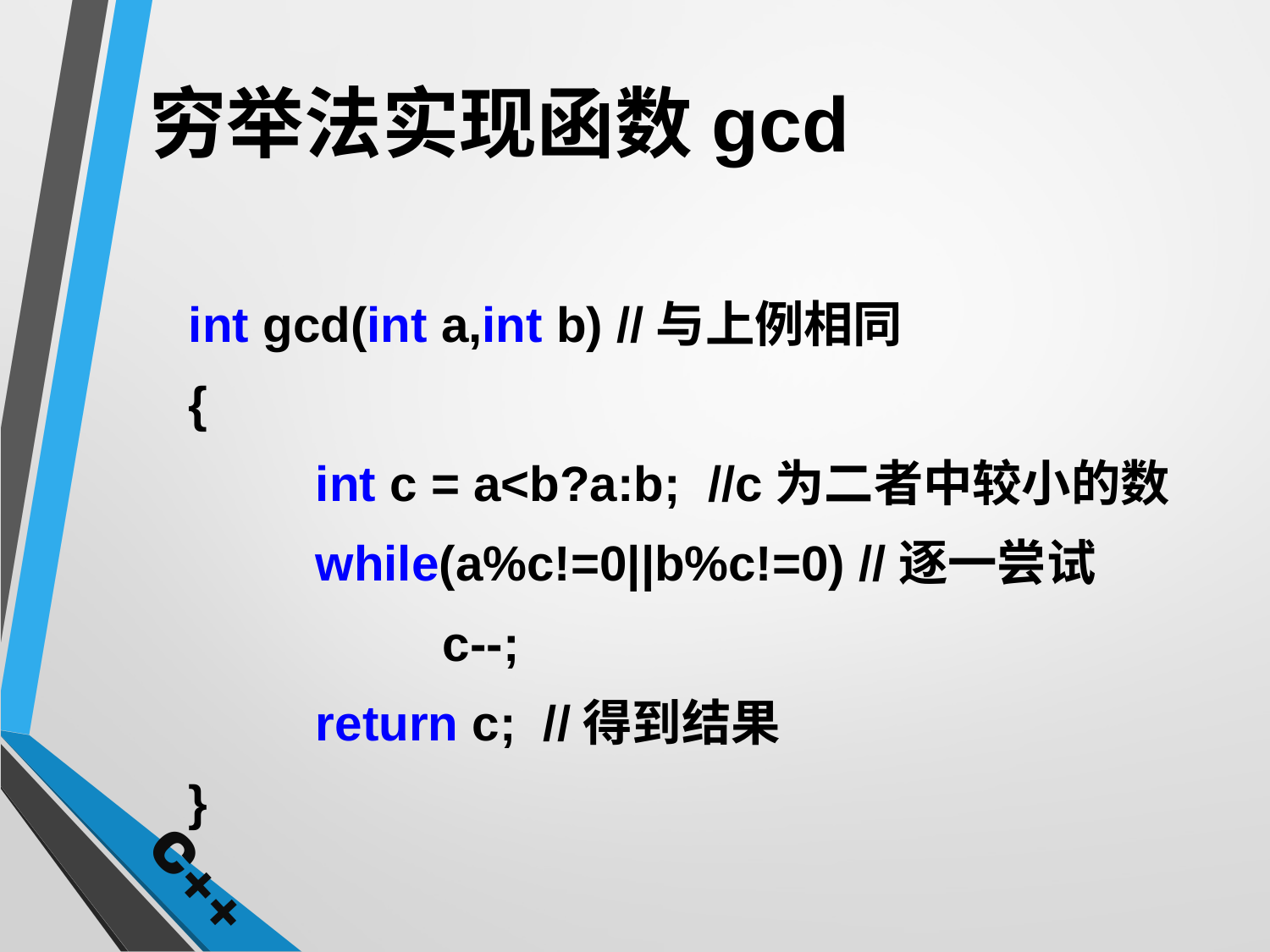

# 穷举法实现函数gcd
	int gcd(int a,int b) //与上例相同
	{
		int c = a<b?a:b;  //c为二者中较小的数
		while(a%c!=0||b%c!=0) //逐一尝试
			c--;
		return c;  //得到结果
	}